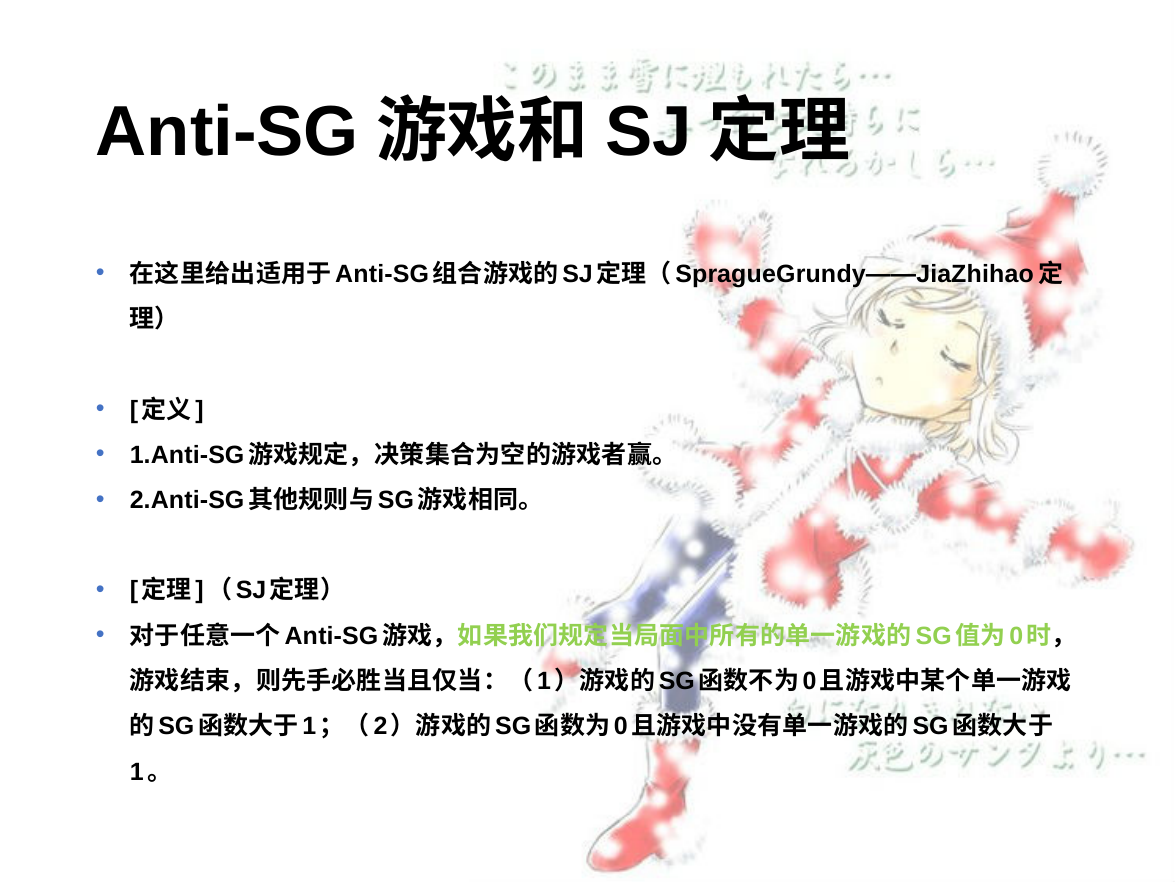

# Anti-SG游戏和SJ定理
在这里给出适用于Anti-SG组合游戏的SJ定理（SpragueGrundy——JiaZhihao定理）

[定义]
1.Anti-SG游戏规定，决策集合为空的游戏者赢。
2.Anti-SG其他规则与SG游戏相同。

[定理]（SJ定理）
对于任意一个Anti-SG游戏，如果我们规定当局面中所有的单一游戏的SG值为0时，游戏结束，则先手必胜当且仅当：（1）游戏的SG函数不为0且游戏中某个单一游戏的SG函数大于1；（2）游戏的SG函数为0且游戏中没有单一游戏的SG函数大于1。